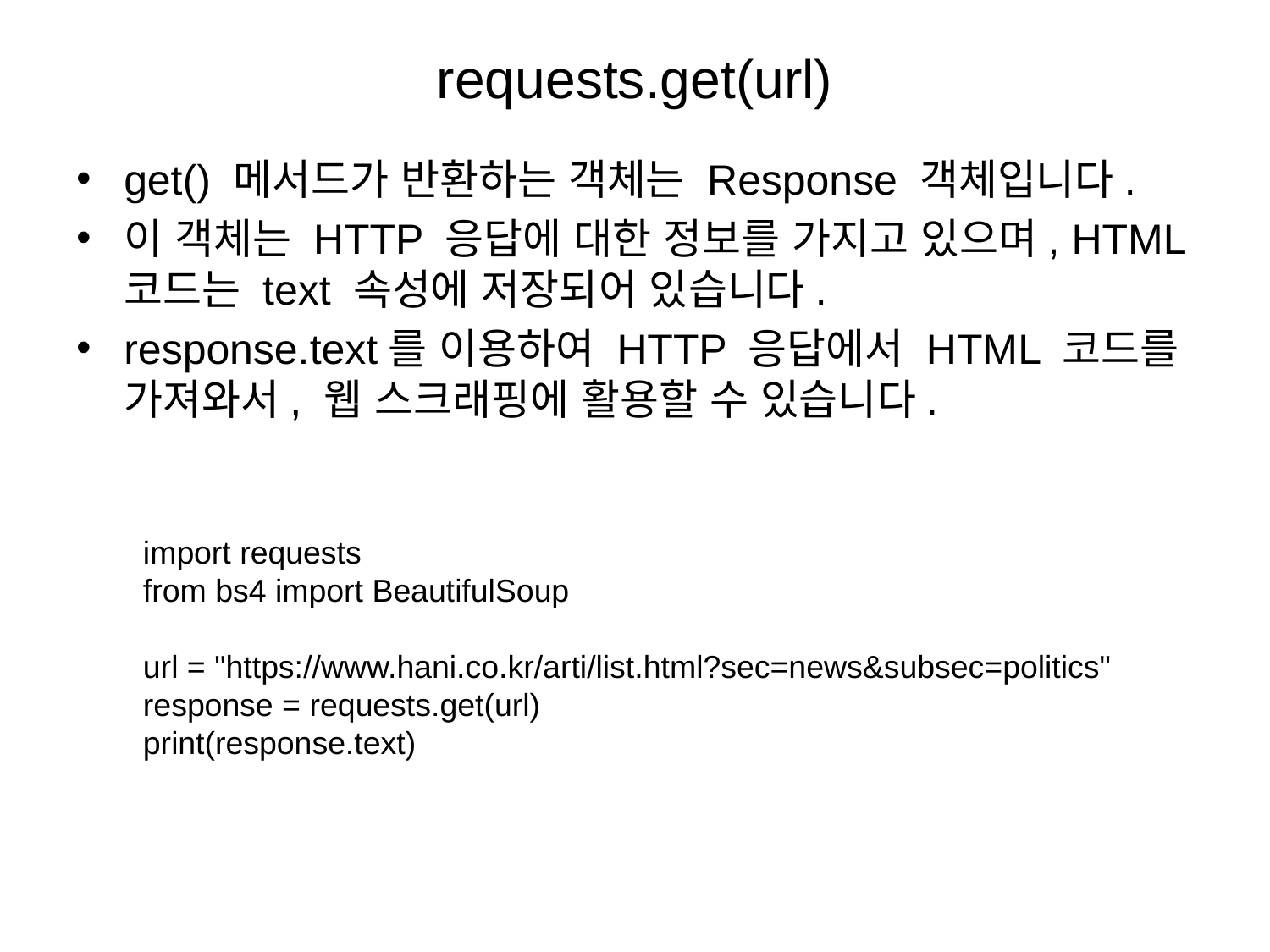

# requests.get(url)
get() 메서드가 반환하는 객체는 Response 객체입니다.
이 객체는 HTTP 응답에 대한 정보를 가지고 있으며, HTML 코드는 text 속성에 저장되어 있습니다.
response.text를 이용하여 HTTP 응답에서 HTML 코드를 가져와서, 웹 스크래핑에 활용할 수 있습니다.
import requests
from bs4 import BeautifulSoup

url = "https://www.hani.co.kr/arti/list.html?sec=news&subsec=politics"
response = requests.get(url)
print(response.text)